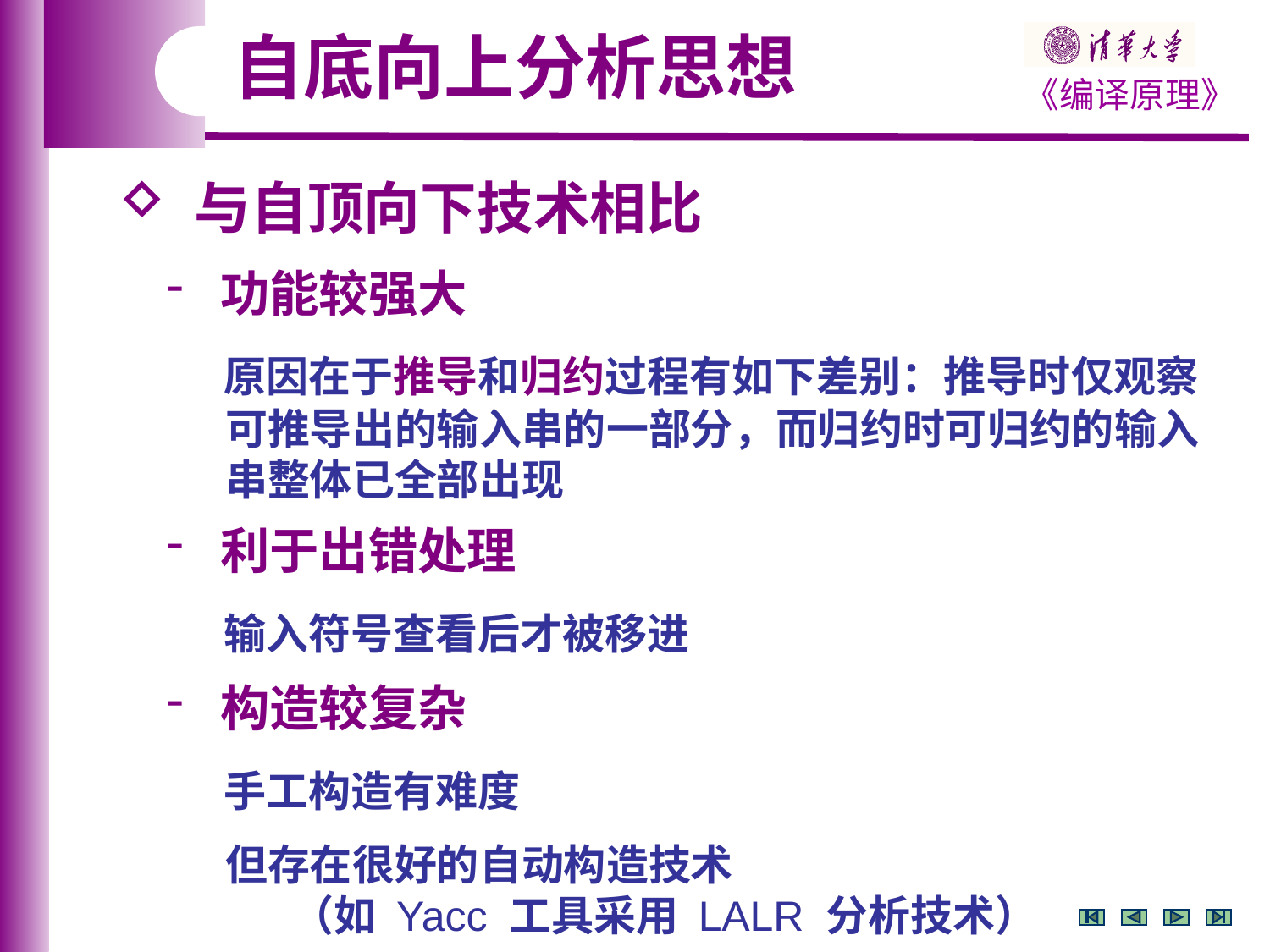

自底向上分析思想
 与自顶向下技术相比
 功能较强大

    原因在于推导和归约过程有如下差别：推导时仅观察
     可推导出的输入串的一部分，而归约时可归约的输入
     串整体已全部出现
 利于出错处理

    输入符号查看后才被移进
 构造较复杂

    手工构造有难度

     但存在很好的自动构造技术
            （如 Yacc 工具采用 LALR 分析技术）